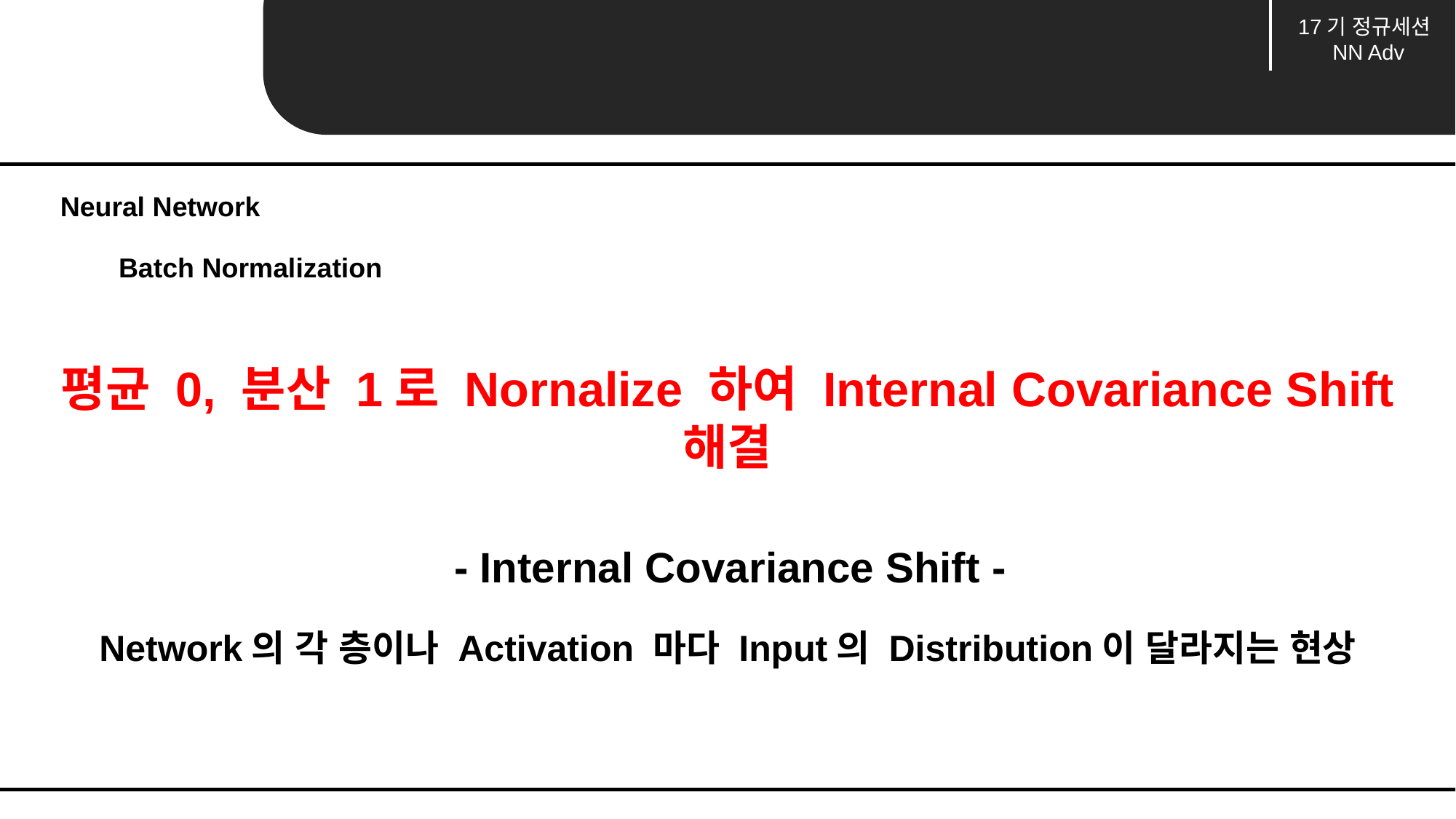

17기 정규세션
SVM
17기 정규세션
NN Adv
Unit  04 ㅣBatch Normalization
Neural Network
Batch Normalization
평균 0, 분산 1로 Nornalize 하여 Internal Covariance Shift 해결

- Internal Covariance Shift -

Network의 각 층이나 Activation 마다 Input의 Distribution이 달라지는 현상